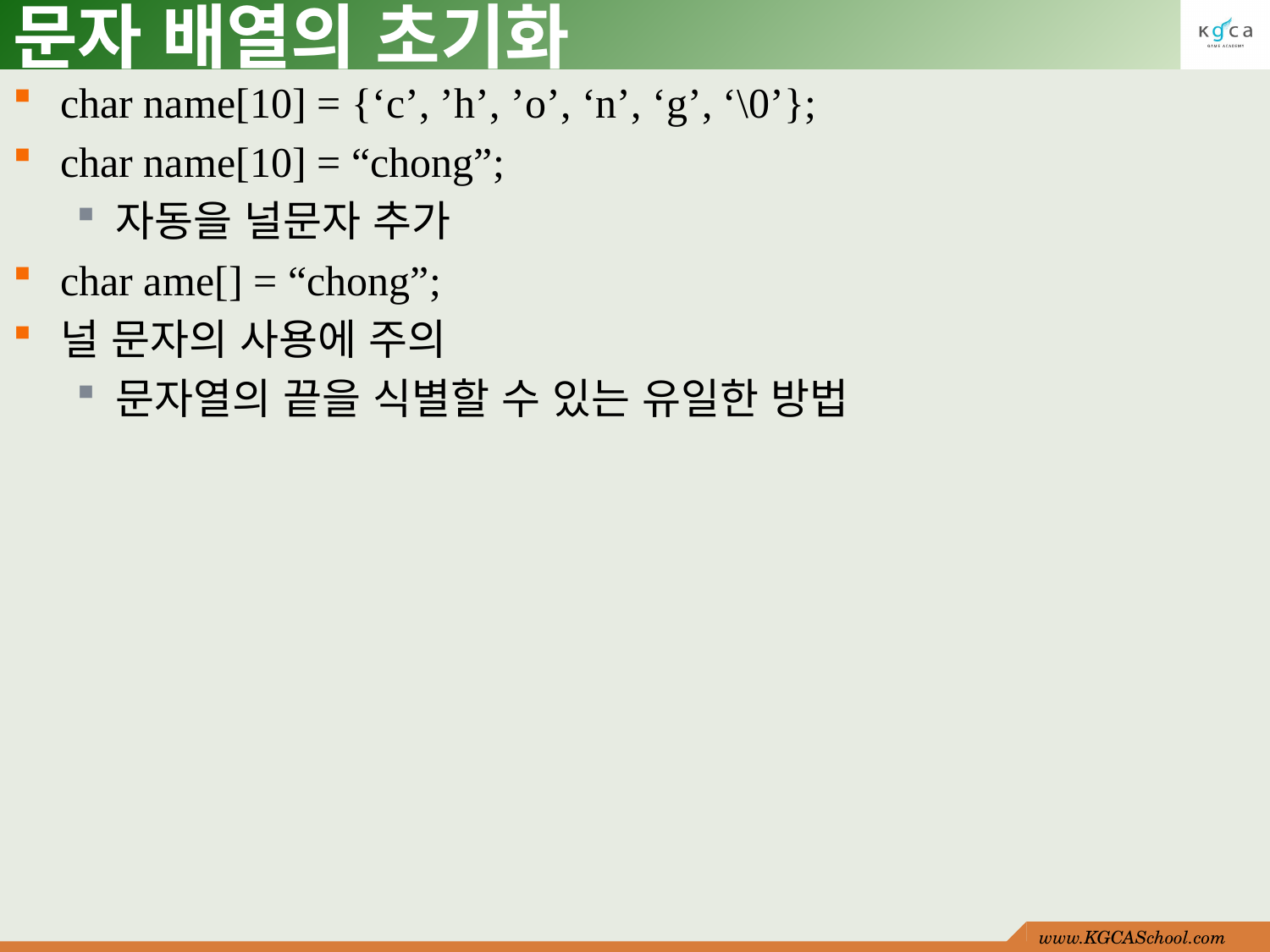

# 문자 배열의 초기화
char name[10] = {‘c’, ’h’, ’o’, ‘n’, ‘g’, ‘\0’};
char name[10] = “chong”;
자동을 널문자 추가
char ame[] = “chong”;
널 문자의 사용에 주의
문자열의 끝을 식별할 수 있는 유일한 방법